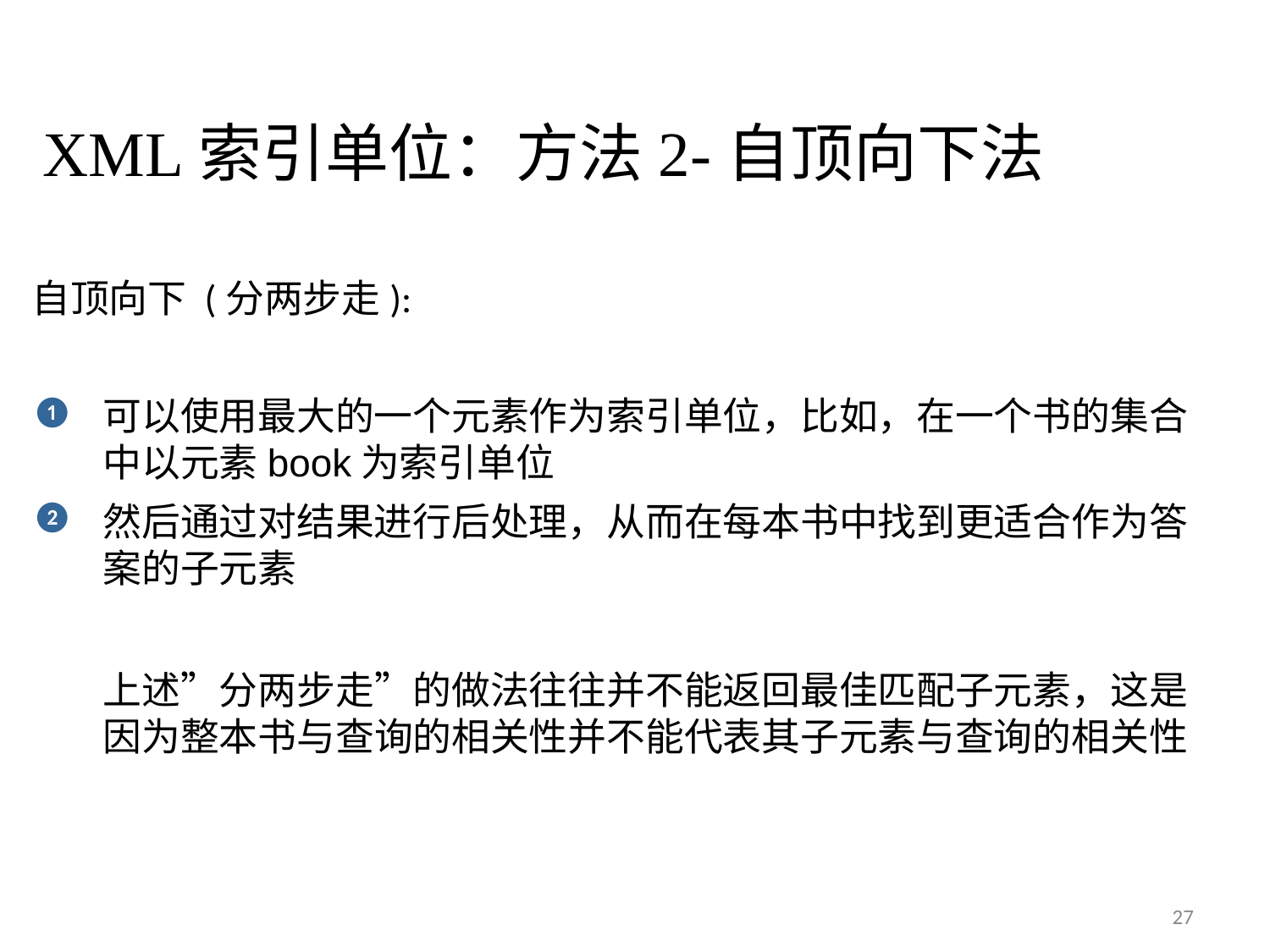

# XML索引单位：方法2-自顶向下法
自顶向下 (分两步走):

可以使用最大的一个元素作为索引单位，比如，在一个书的集合中以元素book为索引单位
然后通过对结果进行后处理，从而在每本书中找到更适合作为答案的子元素

上述”分两步走”的做法往往并不能返回最佳匹配子元素，这是因为整本书与查询的相关性并不能代表其子元素与查询的相关性
27